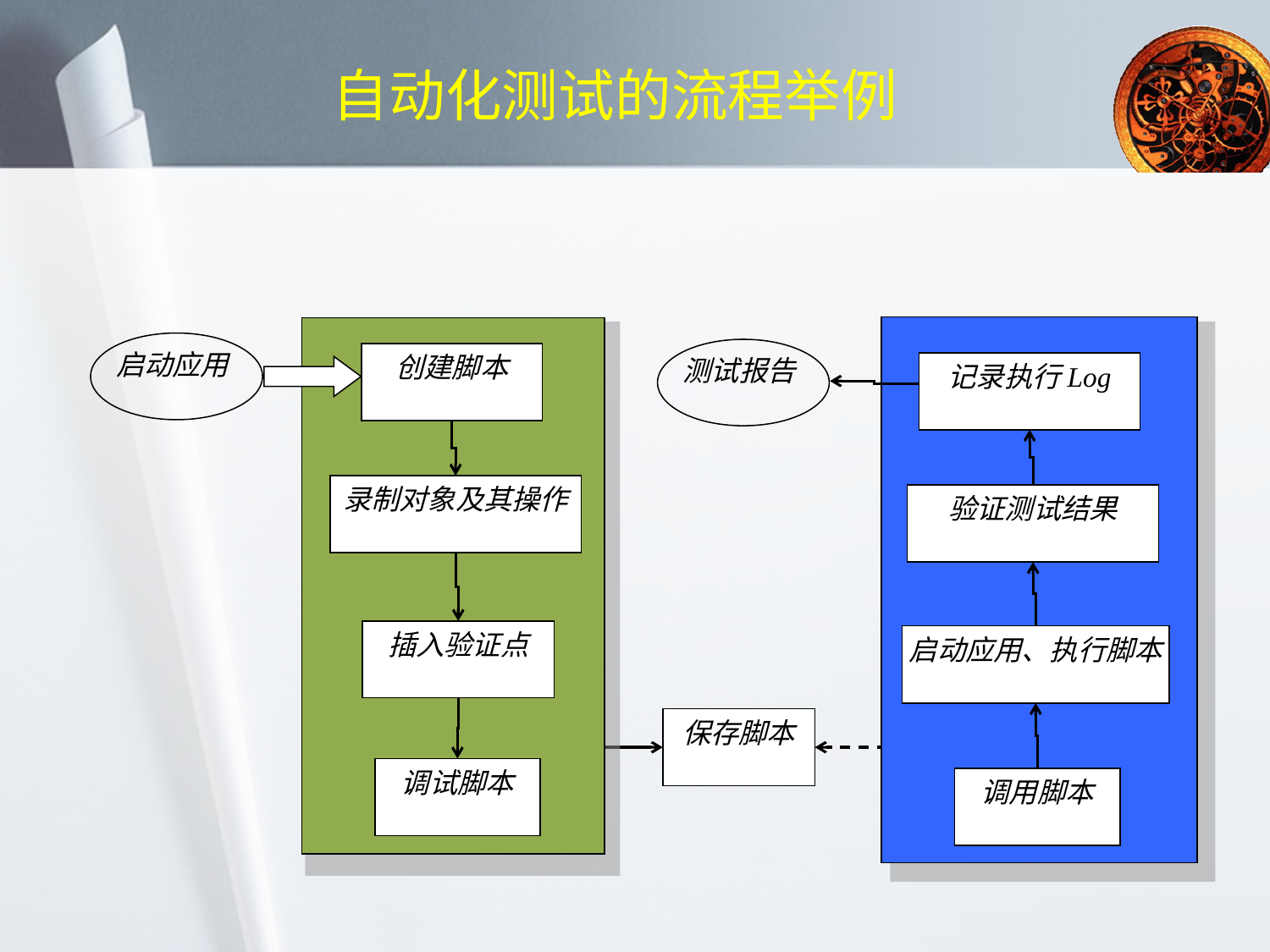

# 自动化测试的流程举例

记录执行Log
验证测试结果
启动应用、执行脚本
调用脚本

启动应用
创建脚本

录制对象及其操作
插入验证点
调试脚本
测试报告
保存脚本